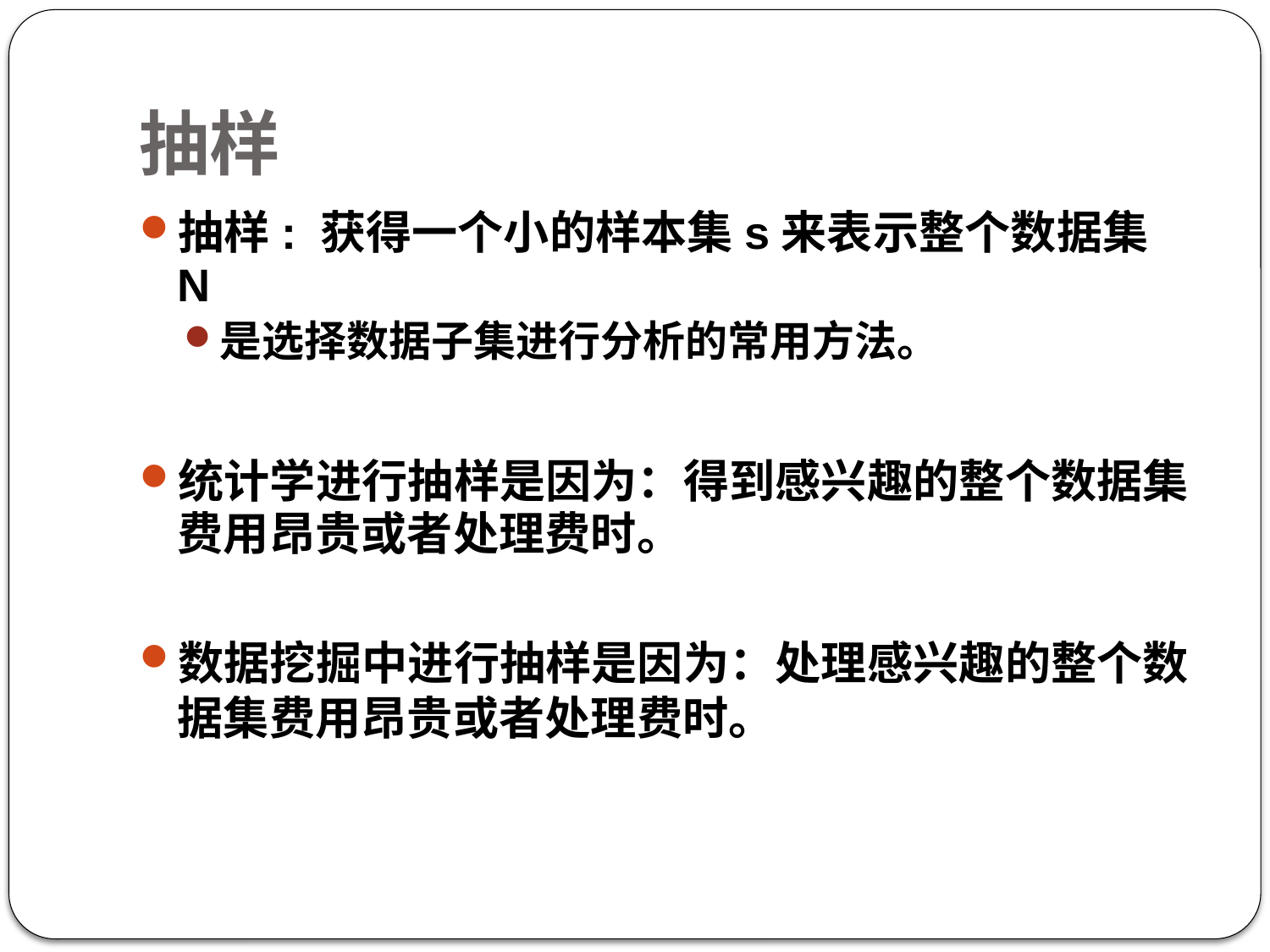

# 抽样
抽样: 获得一个小的样本集s来表示整个数据集 N
是选择数据子集进行分析的常用方法。

统计学进行抽样是因为：得到感兴趣的整个数据集费用昂贵或者处理费时。

数据挖掘中进行抽样是因为：处理感兴趣的整个数据集费用昂贵或者处理费时。